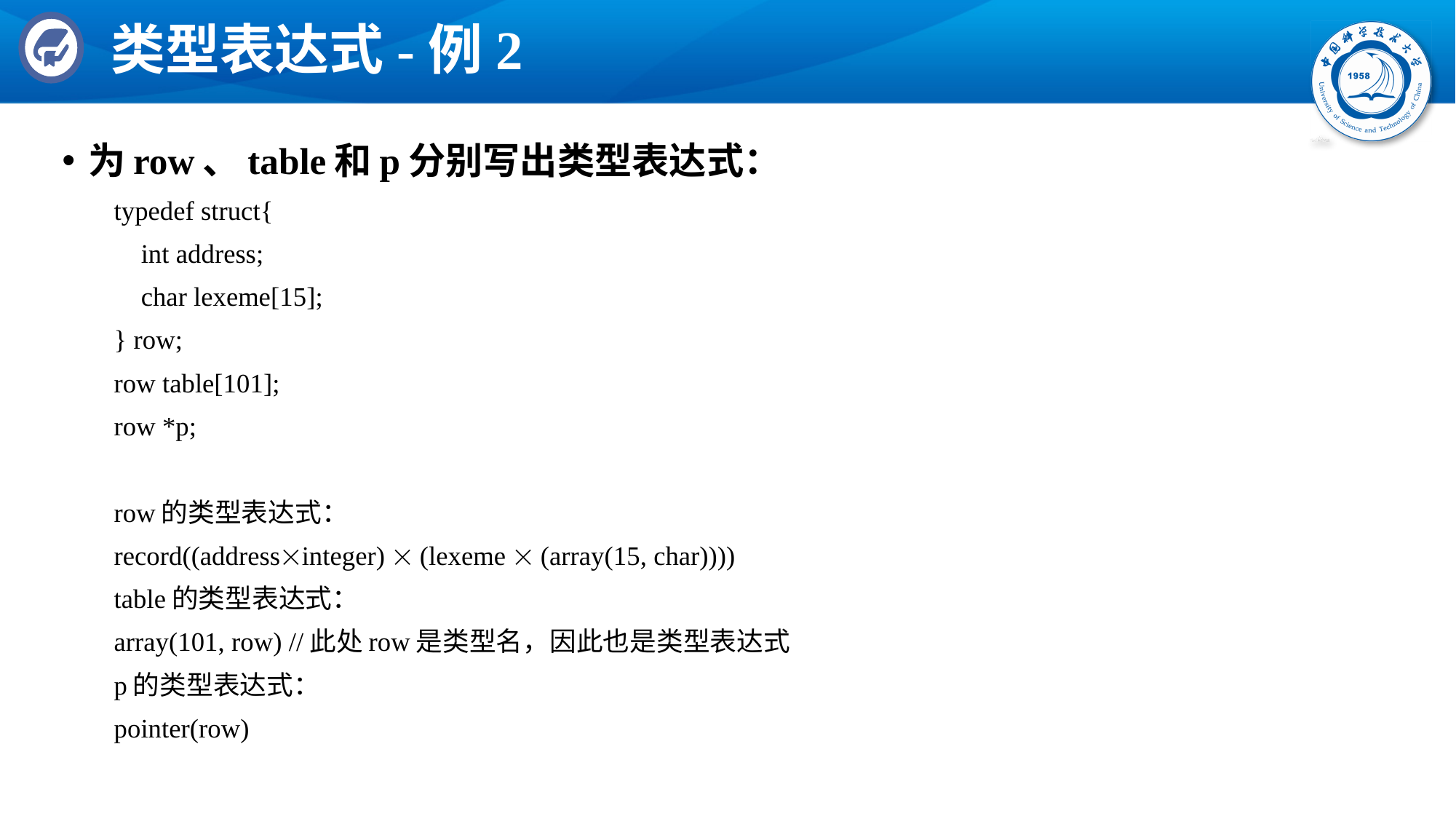

# 类型表达式-例2
为row、table和p分别写出类型表达式：
typedef struct{
    int address;
    char lexeme[15];
} row;
row table[101];
row *p;

row的类型表达式：
record((address×integer) × (lexeme × (array(15, char))))
table的类型表达式：
array(101, row) //此处row是类型名，因此也是类型表达式
p的类型表达式：
pointer(row)